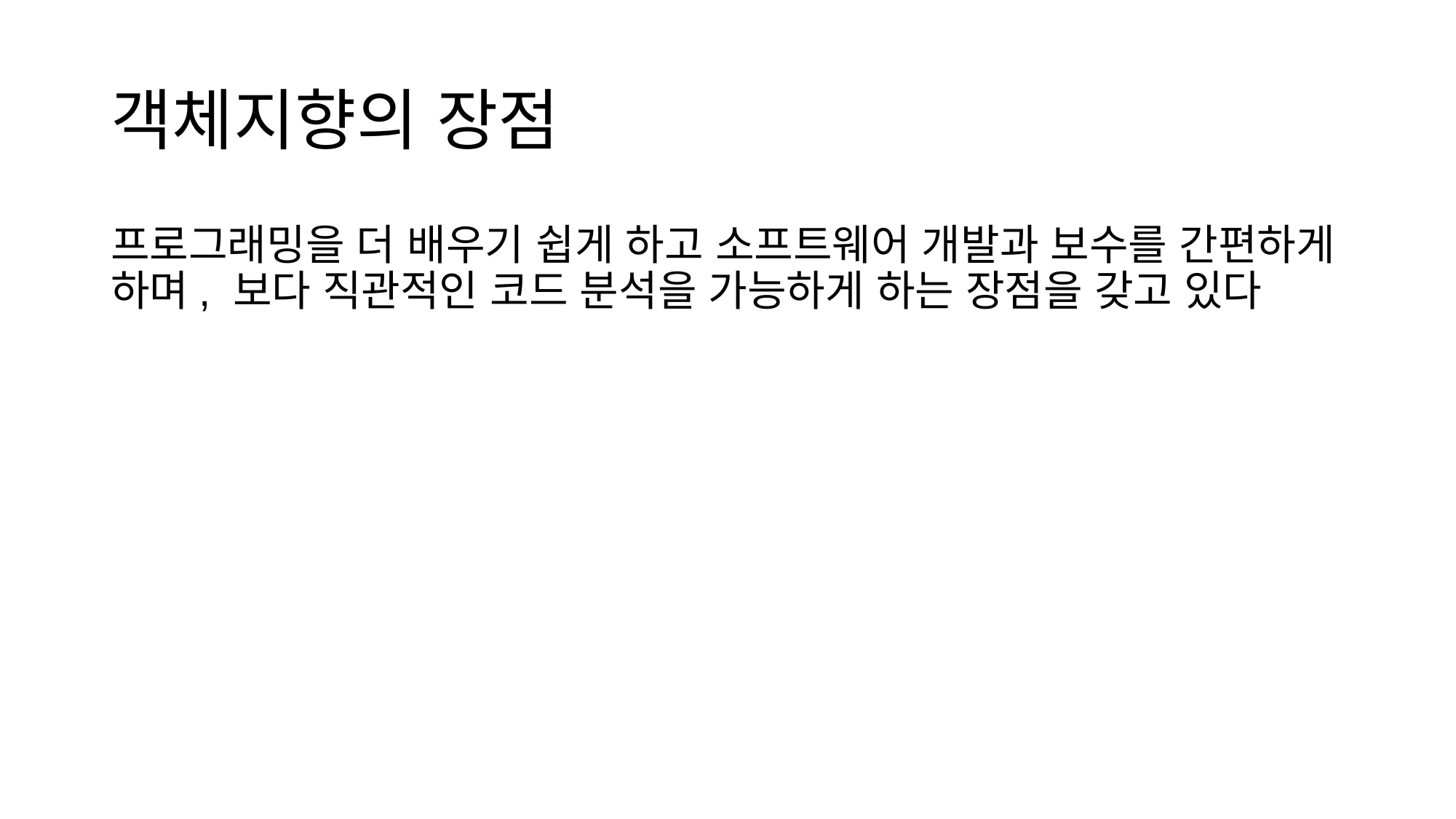

# 객체지향의 장점
프로그래밍을 더 배우기 쉽게 하고 소프트웨어 개발과 보수를 간편하게 하며, 보다 직관적인 코드 분석을 가능하게 하는 장점을 갖고 있다